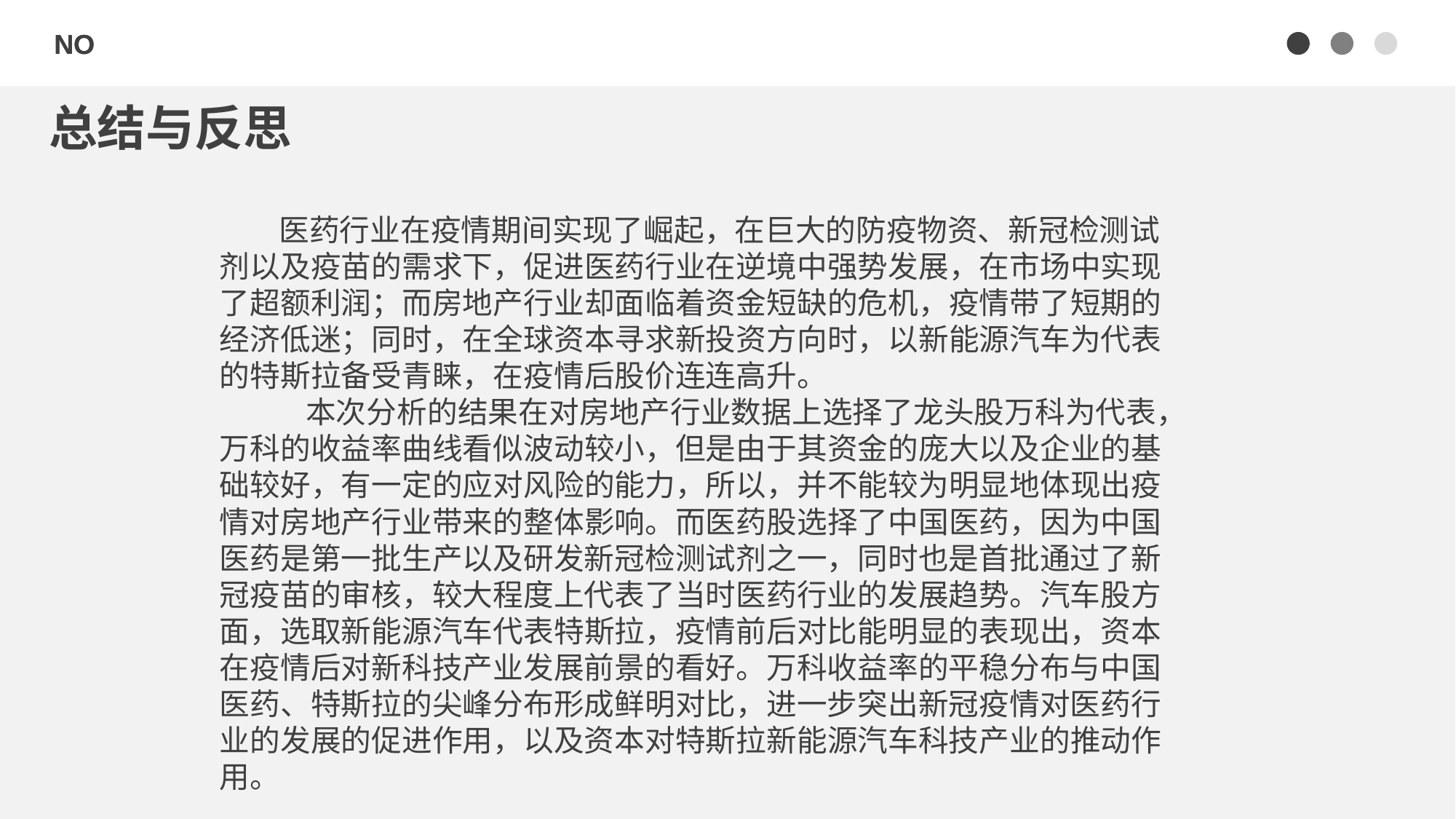

总结与反思
   医药行业在疫情期间实现了崛起，在巨大的防疫物资、新冠检测试剂以及疫苗的需求下，促进医药行业在逆境中强势发展，在市场中实现了超额利润；而房地产行业却面临着资金短缺的危机，疫情带了短期的经济低迷；同时，在全球资本寻求新投资方向时，以新能源汽车为代表的特斯拉备受青睐，在疫情后股价连连高升。
       本次分析的结果在对房地产行业数据上选择了龙头股万科为代表，万科的收益率曲线看似波动较小，但是由于其资金的庞大以及企业的基础较好，有一定的应对风险的能力，所以，并不能较为明显地体现出疫情对房地产行业带来的整体影响。而医药股选择了中国医药，因为中国医药是第一批生产以及研发新冠检测试剂之一，同时也是首批通过了新冠疫苗的审核，较大程度上代表了当时医药行业的发展趋势。汽车股方面，选取新能源汽车代表特斯拉，疫情前后对比能明显的表现出，资本在疫情后对新科技产业发展前景的看好。万科收益率的平稳分布与中国医药、特斯拉的尖峰分布形成鲜明对比，进一步突出新冠疫情对医药行业的发展的促进作用，以及资本对特斯拉新能源汽车科技产业的推动作用。